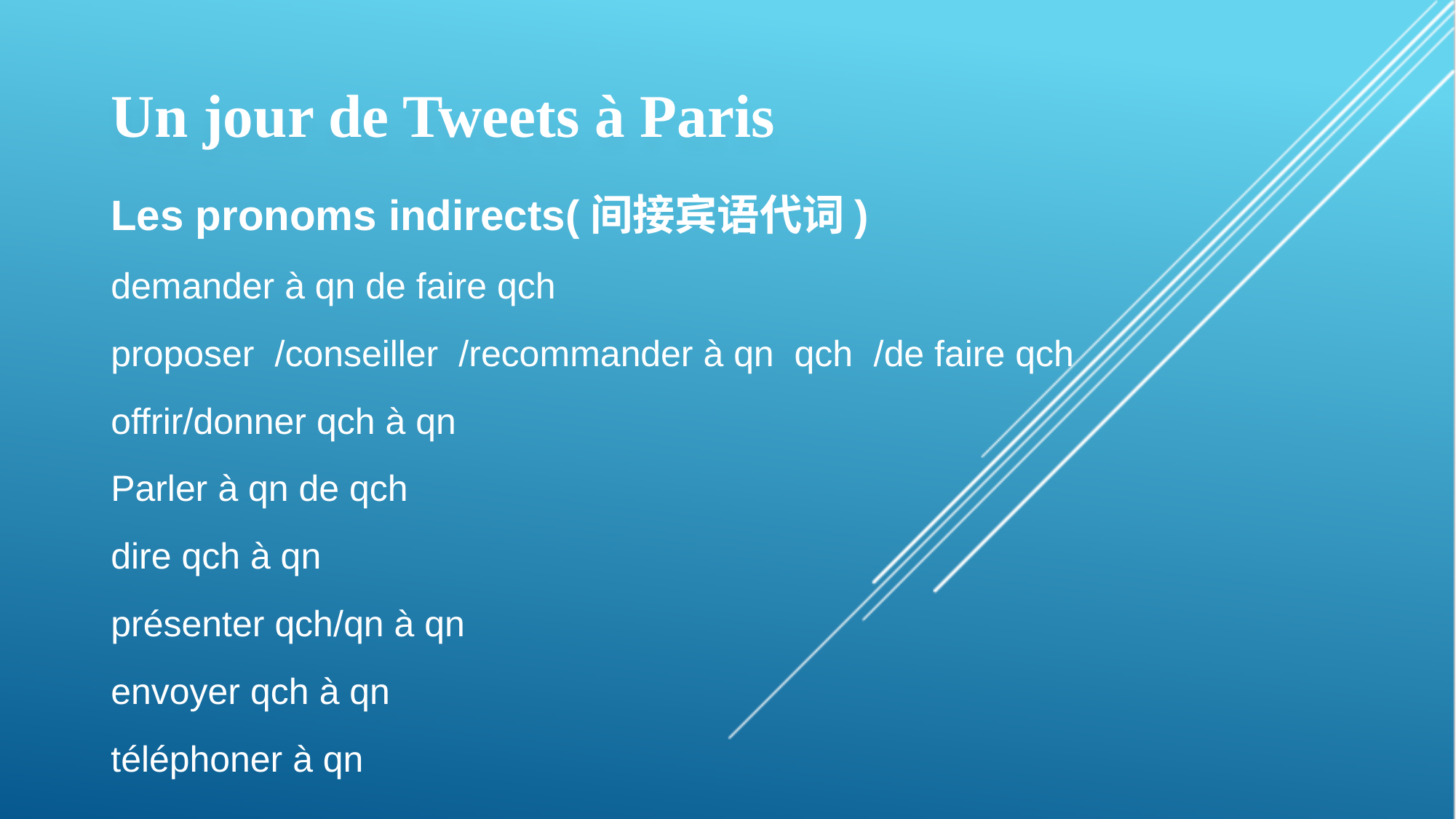

# Un jour de Tweets à Paris
Les pronoms indirects(间接宾语代词)
demander à qn de faire qch
proposer  /conseiller  /recommander à qn  qch  /de faire qch
offrir/donner qch à qn
Parler à qn de qch
dire qch à qn
présenter qch/qn à qn
envoyer qch à qn
téléphoner à qn